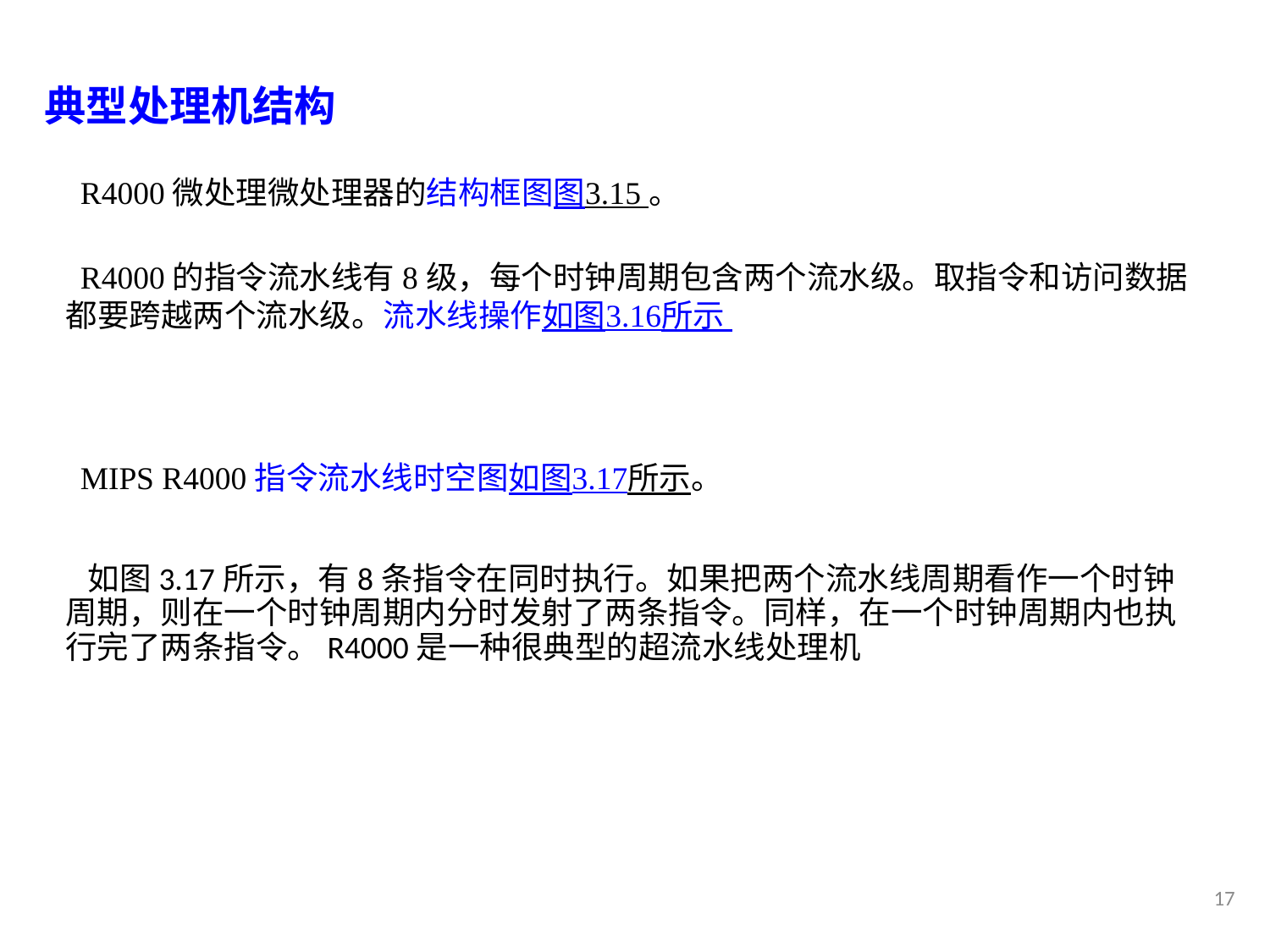

典型处理机结构
  R4000微处理微处理器的结构框图图3.15 。
  R4000的指令流水线有8级，每个时钟周期包含两个流水级。取指令和访问数据都要跨越两个流水级。流水线操作如图3.16所示
#
  MIPS R4000指令流水线时空图如图3.17所示。
  如图3.17所示，有8条指令在同时执行。如果把两个流水线周期看作一个时钟周期，则在一个时钟周期内分时发射了两条指令。同样，在一个时钟周期内也执行完了两条指令。R4000是一种很典型的超流水线处理机
17